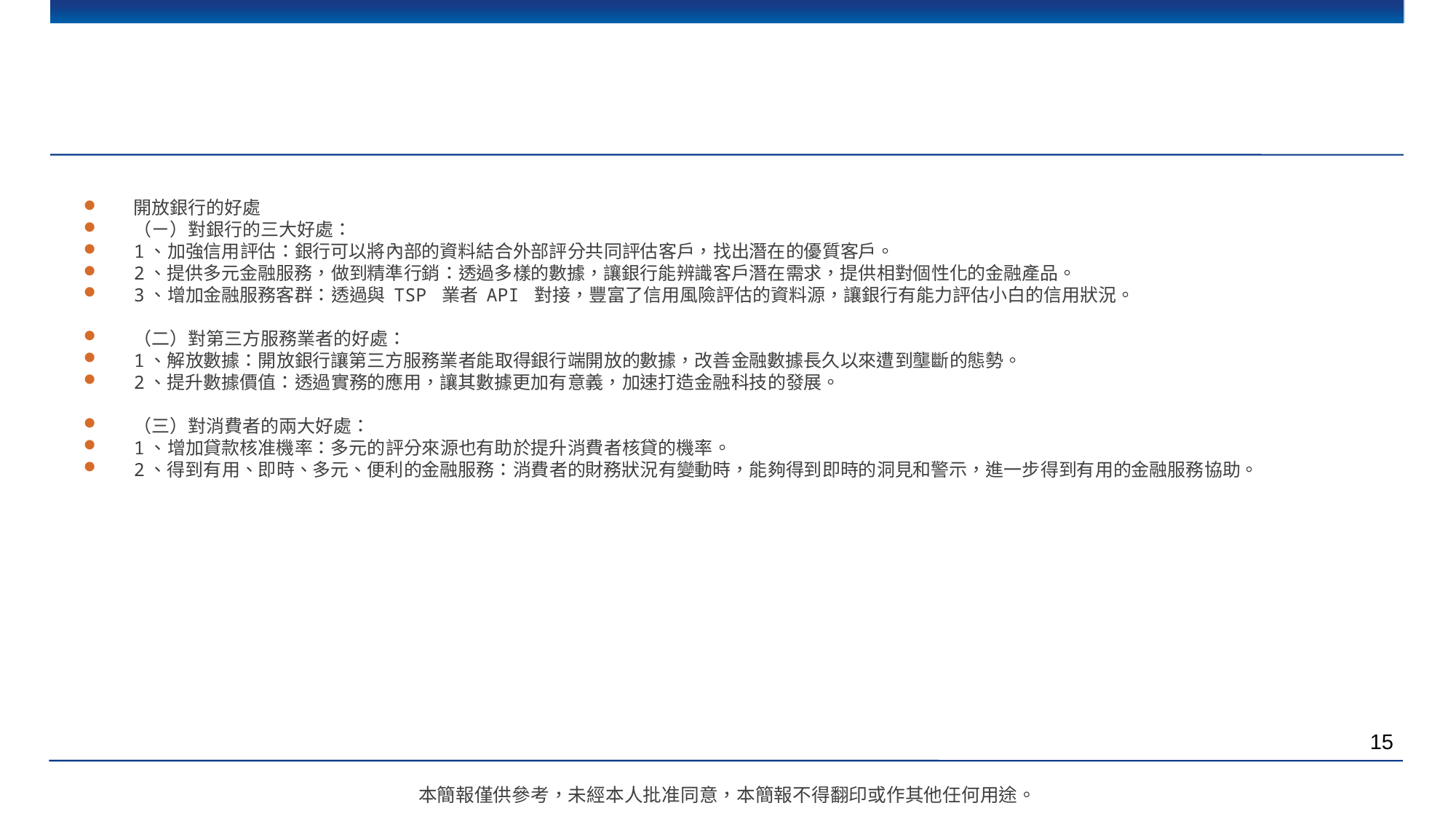

#
開放銀行的好處
（ㄧ）對銀行的三大好處：
1、加強信用評估：銀行可以將內部的資料結合外部評分共同評估客戶，找出潛在的優質客戶。
2、提供多元金融服務，做到精準行銷：透過多樣的數據，讓銀行能辨識客戶潛在需求，提供相對個性化的金融產品。
3、增加金融服務客群：透過與 TSP 業者 API 對接，豐富了信用風險評估的資料源，讓銀行有能力評估小白的信用狀況。

（二）對第三方服務業者的好處：
1、解放數據：開放銀行讓第三方服務業者能取得銀行端開放的數據，改善金融數據長久以來遭到壟斷的態勢。
2、提升數據價值：透過實務的應用，讓其數據更加有意義，加速打造金融科技的發展。

（三）對消費者的兩大好處：
1、增加貸款核准機率：多元的評分來源也有助於提升消費者核貸的機率。
2、得到有用、即時、多元、便利的金融服務：消費者的財務狀況有變動時，能夠得到即時的洞見和警示，進一步得到有用的金融服務協助。
15